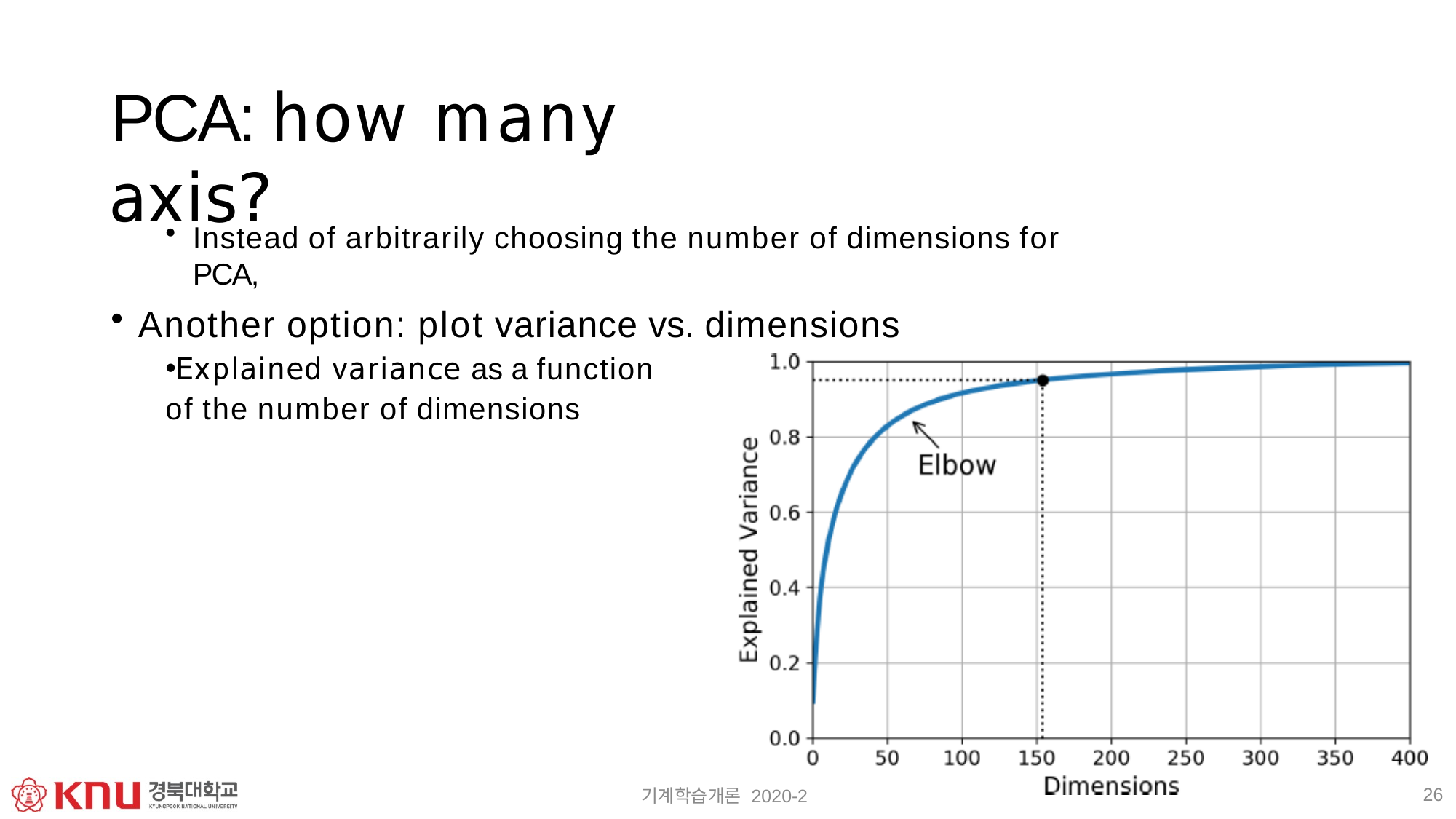

# PCA: how many axis?
Instead of arbitrarily choosing the number of dimensions for PCA,
Another option: plot variance vs. dimensions
Explained variance as a function  of the number of dimensions

26
기계학습개론 2020-2